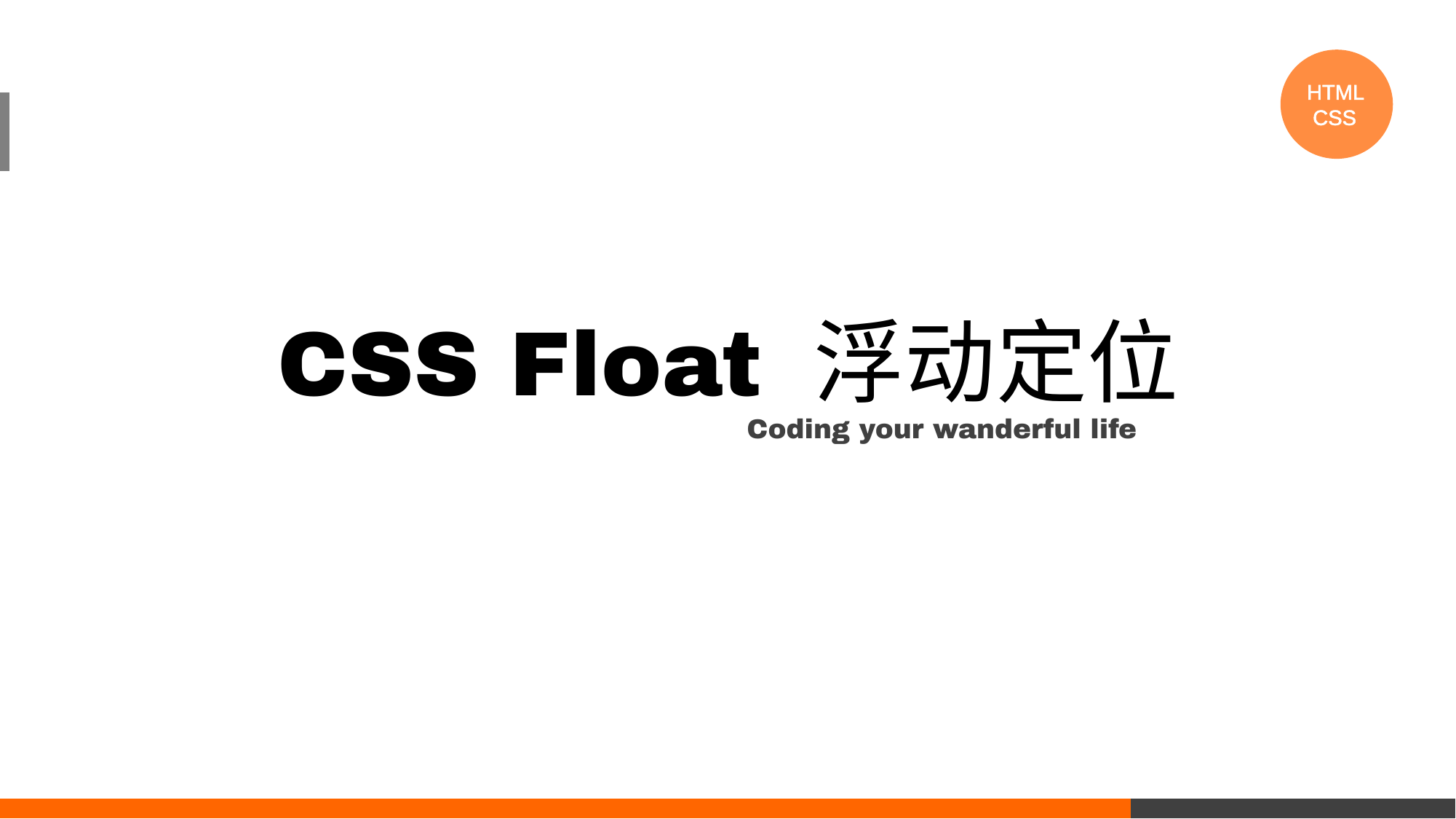

HTML
  CSS

# CSS Float 浮动定位
Coding your wanderful life